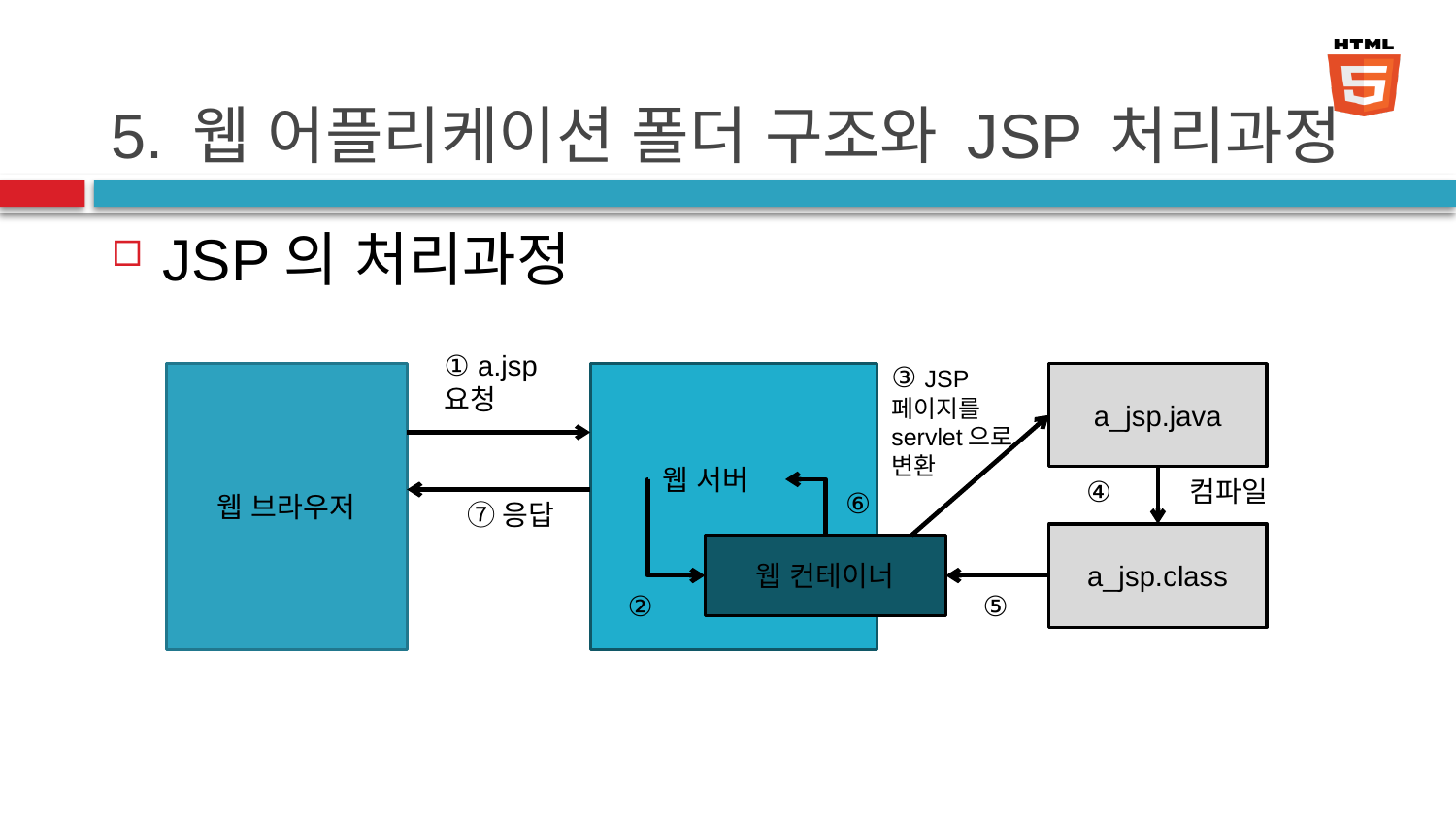

# 5. 웹 어플리케이션 폴더 구조와 JSP 처리과정
JSP의 처리과정
① a.jsp
요청
③ JSP페이지를 servlet으로 변환
웹 브라우저

a_jsp.java
웹 서버
④
컴파일
⑥
⑦응답
a_jsp.class
웹 컨테이너
②
⑤